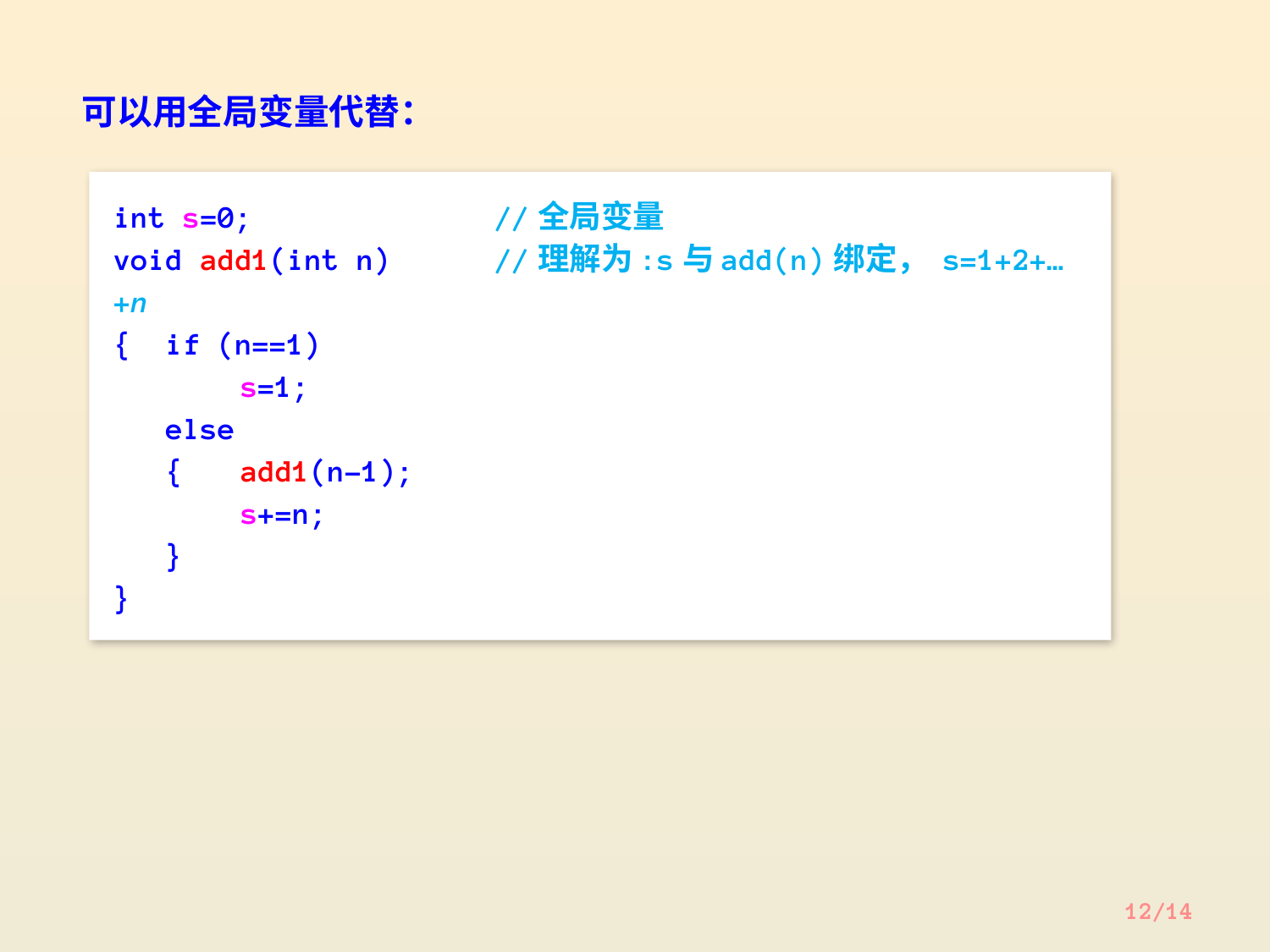

可以用全局变量代替：
int s=0;		//全局变量
void add1(int n)    	//理解为:s与add(n)绑定， s=1+2+…+n
{  if (n==1)
	s=1;
   else
   {	add1(n-1);
	s+=n;
   }
}
12/14